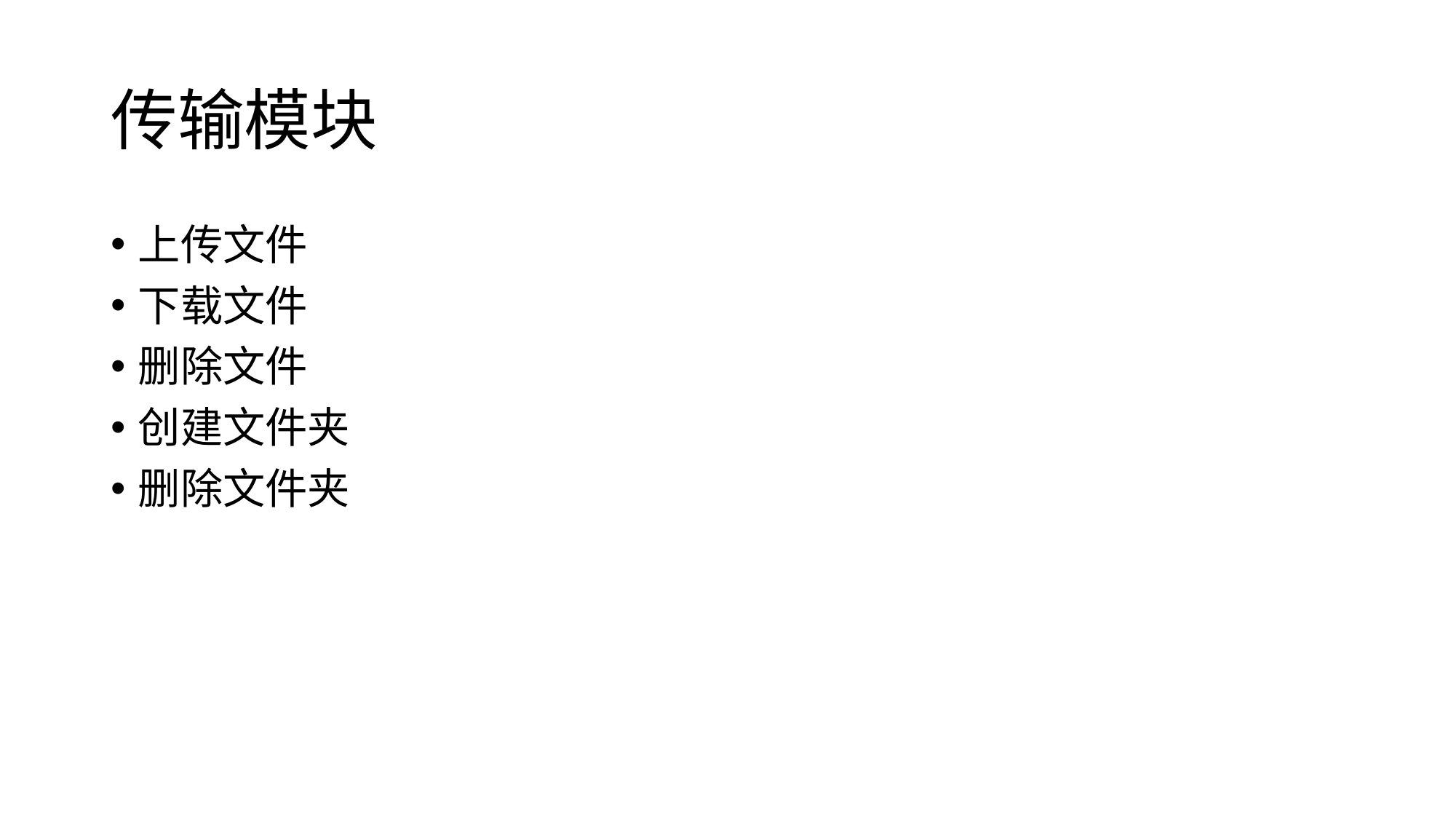

# 传输模块
上传文件
下载文件
删除文件
创建文件夹
删除文件夹